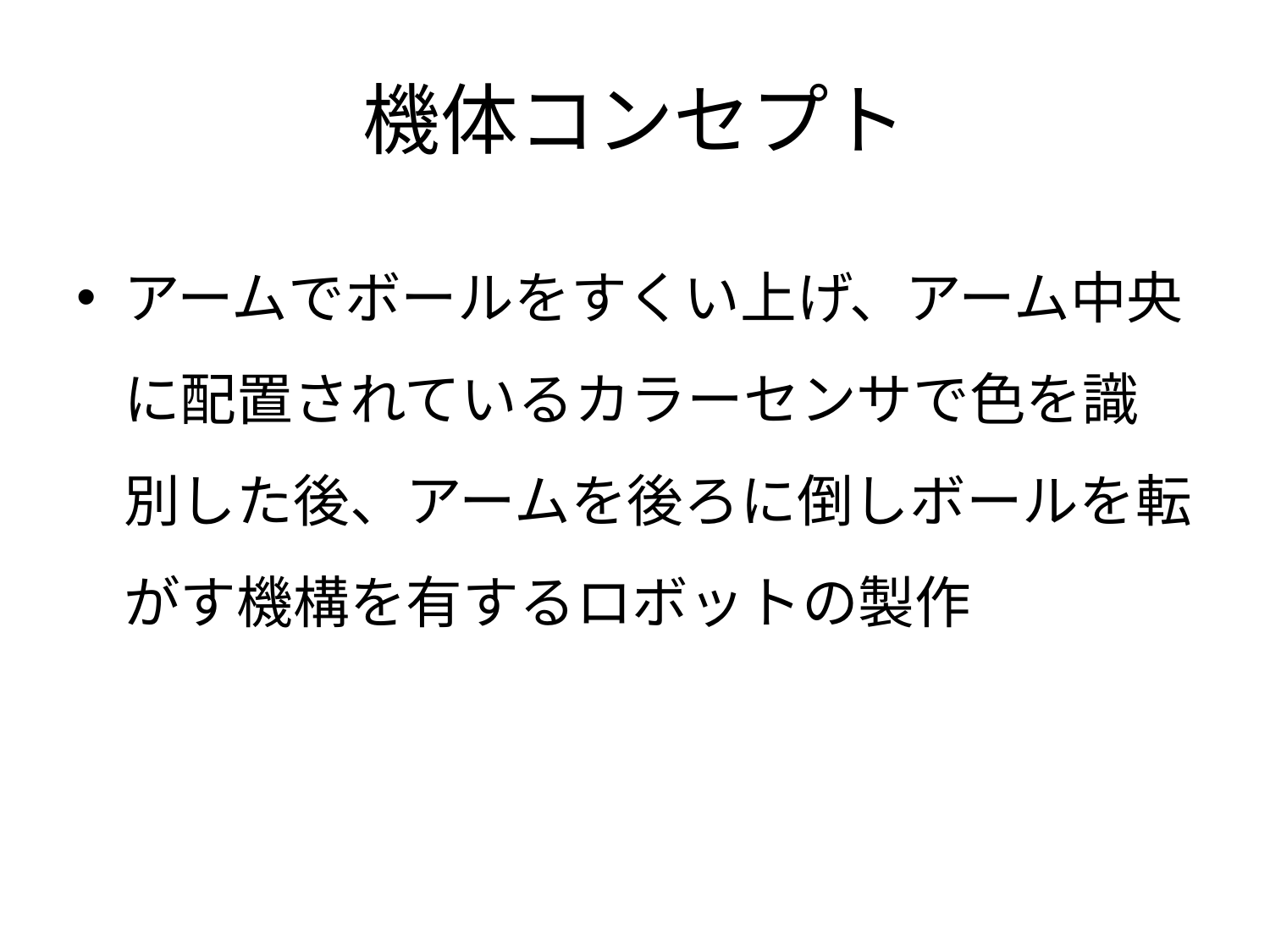

# 機体コンセプト
アームでボールをすくい上げ、アーム中央に配置されているカラーセンサで色を識別した後、アームを後ろに倒しボールを転がす機構を有するロボットの製作